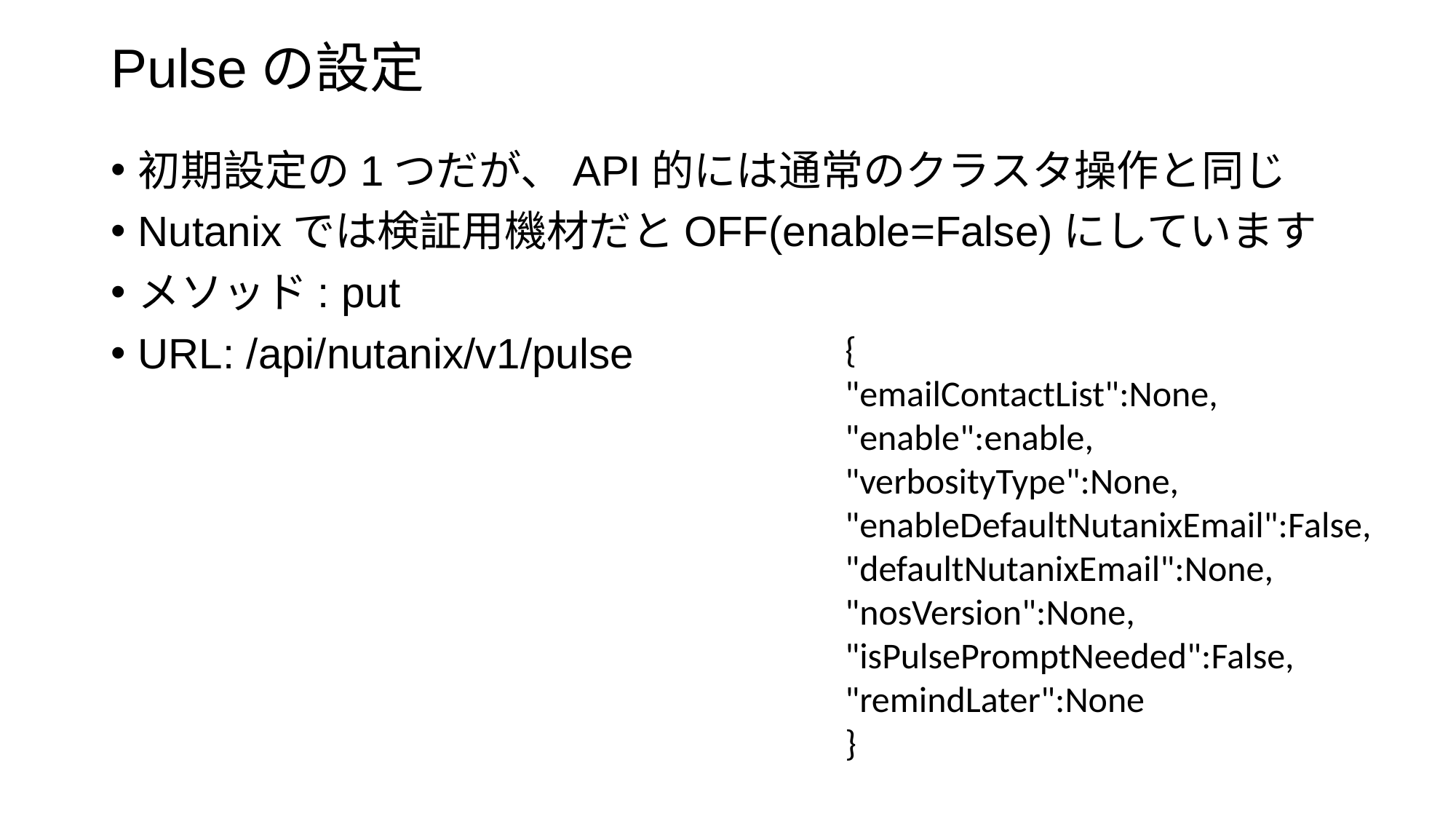

# Pulseの設定
初期設定の1つだが、API的には通常のクラスタ操作と同じ
Nutanixでは検証用機材だとOFF(enable=False)にしています
メソッド: put
URL: /api/nutanix/v1/pulse
{
"emailContactList":None,
"enable":enable,
"verbosityType":None,
"enableDefaultNutanixEmail":False,
"defaultNutanixEmail":None,
"nosVersion":None,
"isPulsePromptNeeded":False,
"remindLater":None
}